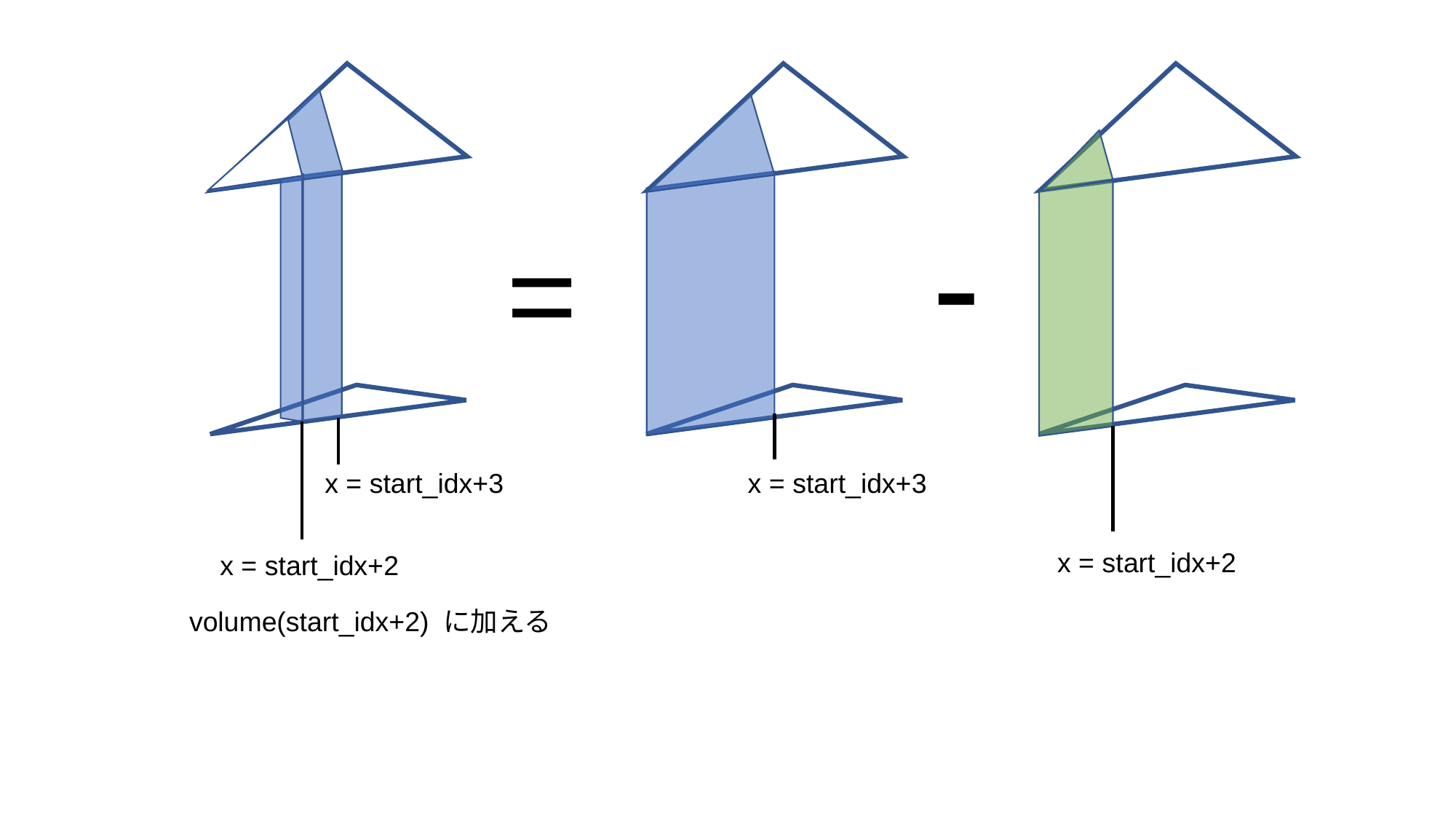

-
=

x = start_idx+3
x = start_idx+3
x = start_idx+2
x = start_idx+2
volume(start_idx+2) に加える